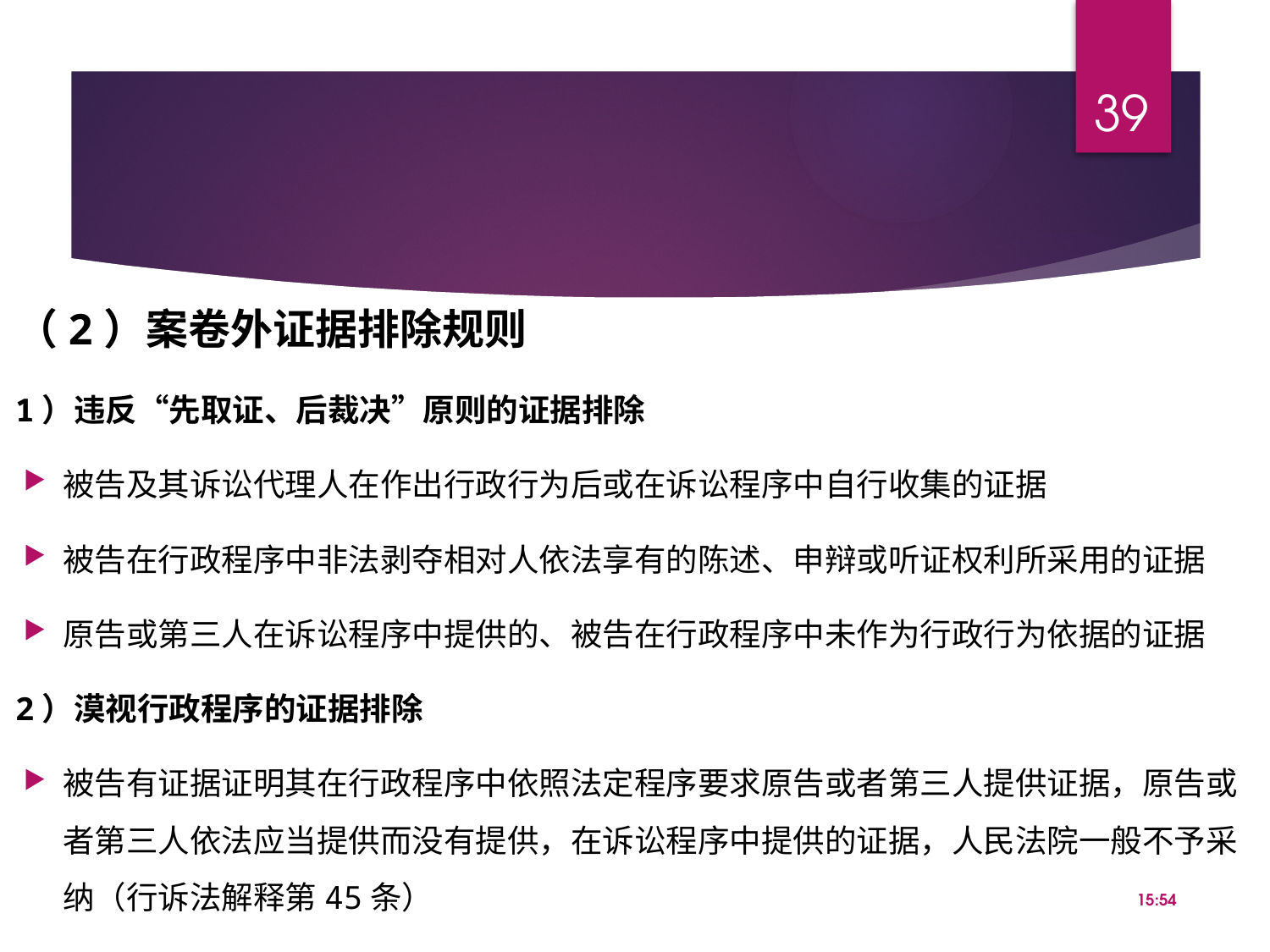

39
#
（2）案卷外证据排除规则
1）违反“先取证、后裁决”原则的证据排除
被告及其诉讼代理人在作出行政行为后或在诉讼程序中自行收集的证据
被告在行政程序中非法剥夺相对人依法享有的陈述、申辩或听证权利所采用的证据
原告或第三人在诉讼程序中提供的、被告在行政程序中未作为行政行为依据的证据
2）漠视行政程序的证据排除
被告有证据证明其在行政程序中依照法定程序要求原告或者第三人提供证据，原告或者第三人依法应当提供而没有提供，在诉讼程序中提供的证据，人民法院一般不予采纳（行诉法解释第45条）

15:54